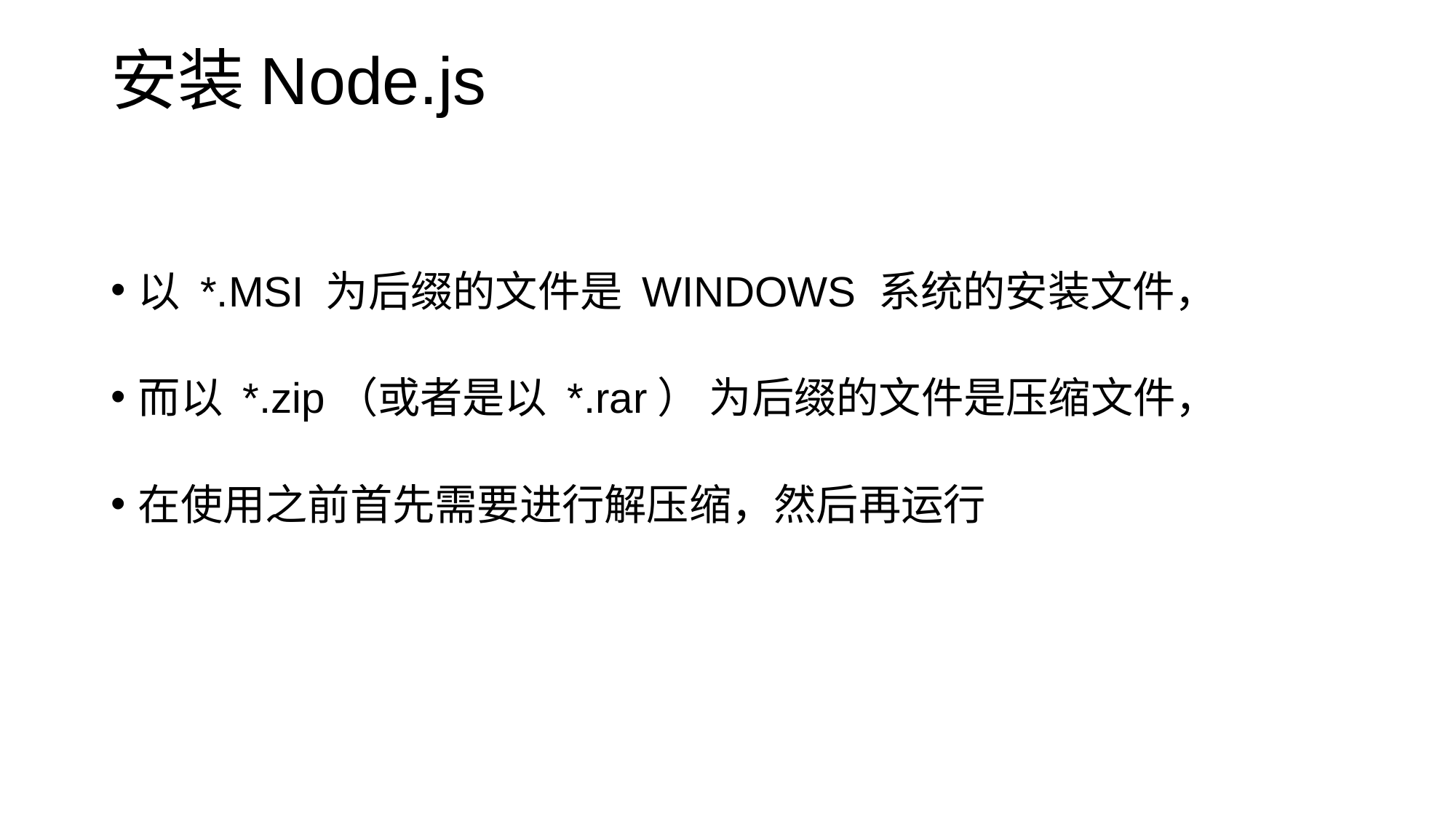

# 安装Node.js
以 *.MSI 为后缀的文件是 WINDOWS 系统的安装文件，
而以 *.zip（或者是以 *.rar） 为后缀的文件是压缩文件，
在使用之前首先需要进行解压缩，然后再运行